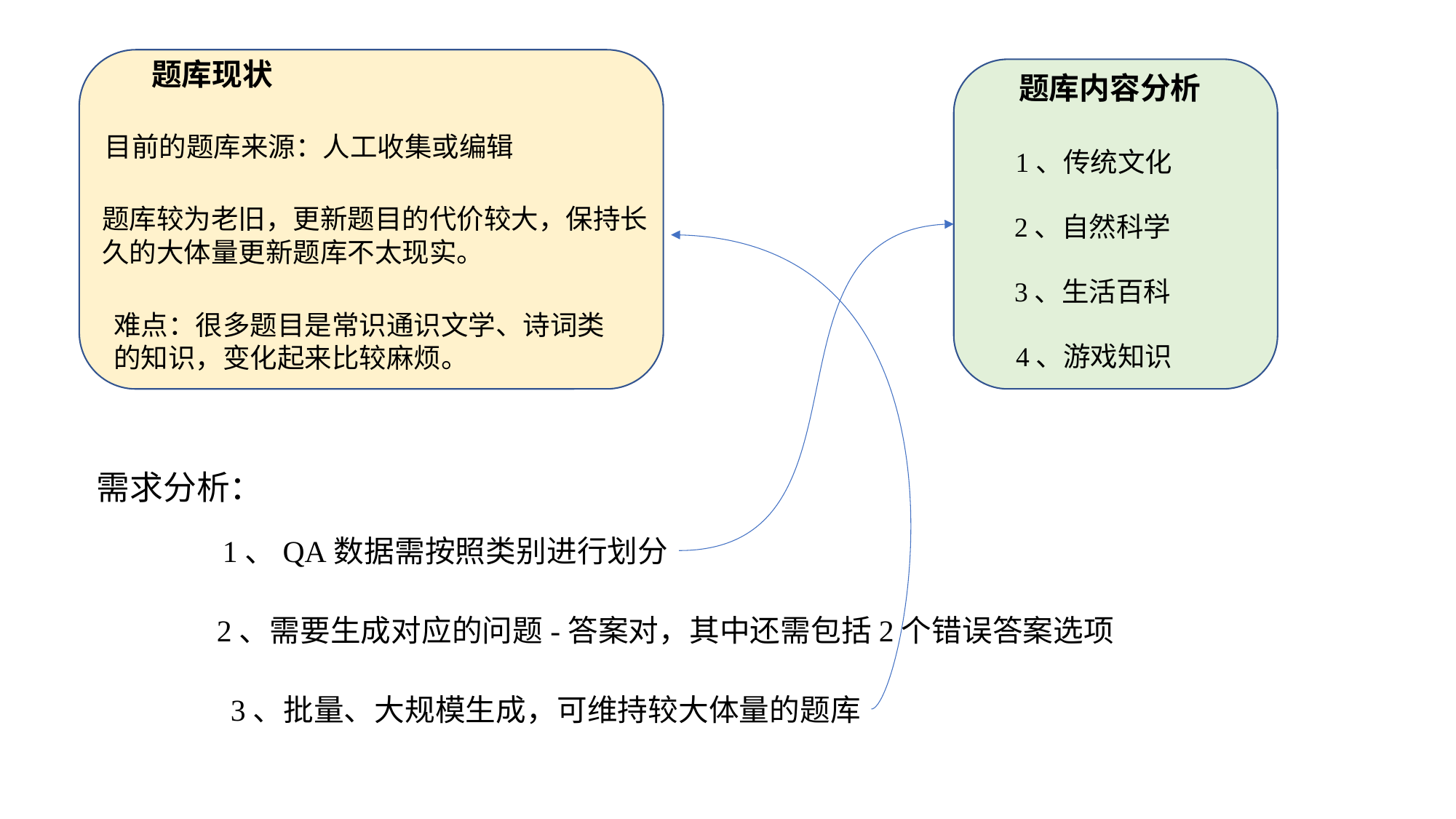

题库现状

题库内容分析
目前的题库来源：人工收集或编辑
1、传统文化
题库较为老旧，更新题目的代价较大，保持长久的大体量更新题库不太现实。
2、自然科学
3、生活百科
难点：很多题目是常识通识文学、诗词类
的知识，变化起来比较麻烦。
4、游戏知识
需求分析：
1、QA数据需按照类别进行划分
2、需要生成对应的问题-答案对，其中还需包括2个错误答案选项
3、批量、大规模生成，可维持较大体量的题库